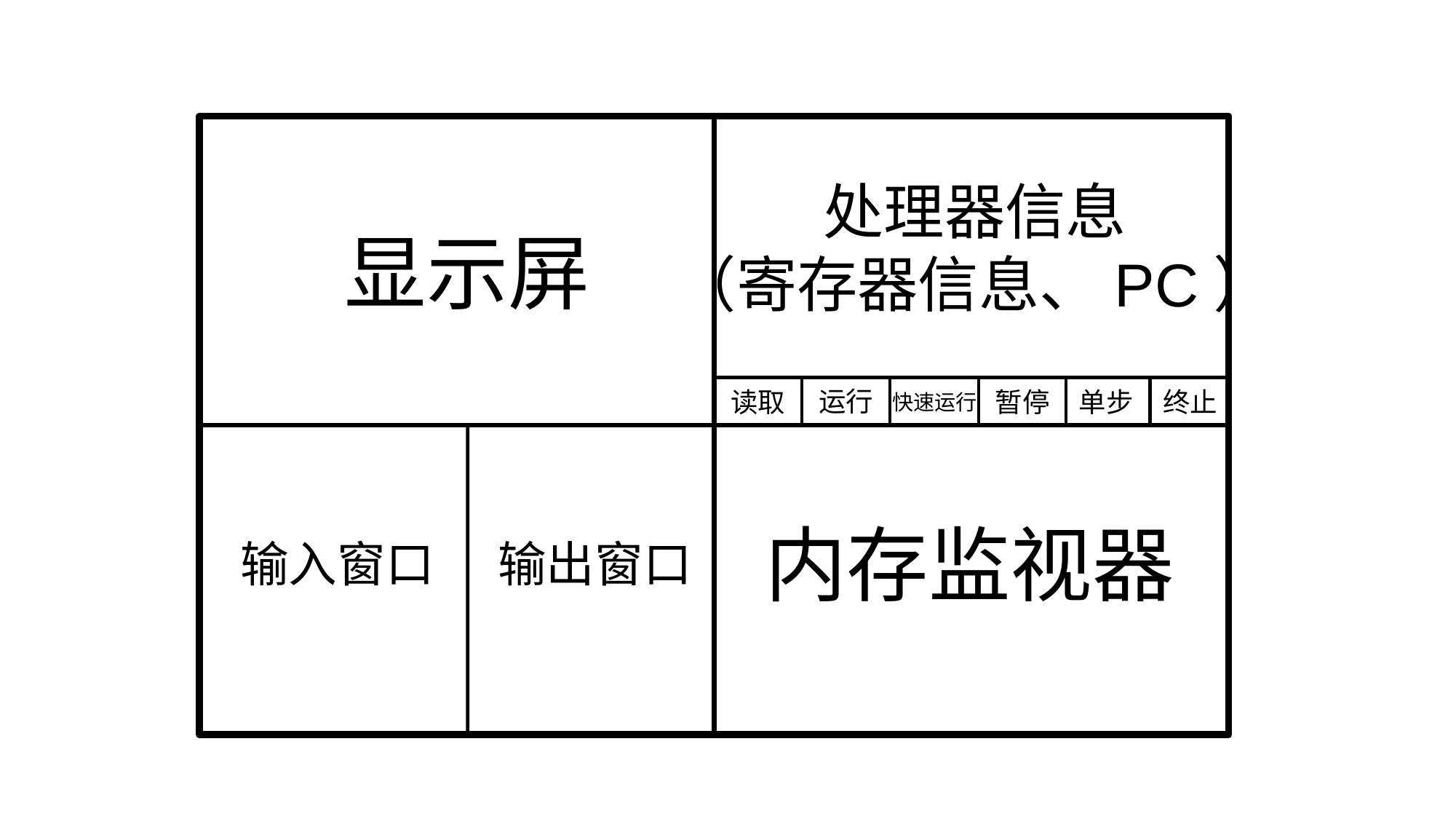

处理器信息
（寄存器信息、PC）
显示屏
运行
读取
暂停
单步
终止
快速运行
内存监视器
输入窗口
输出窗口